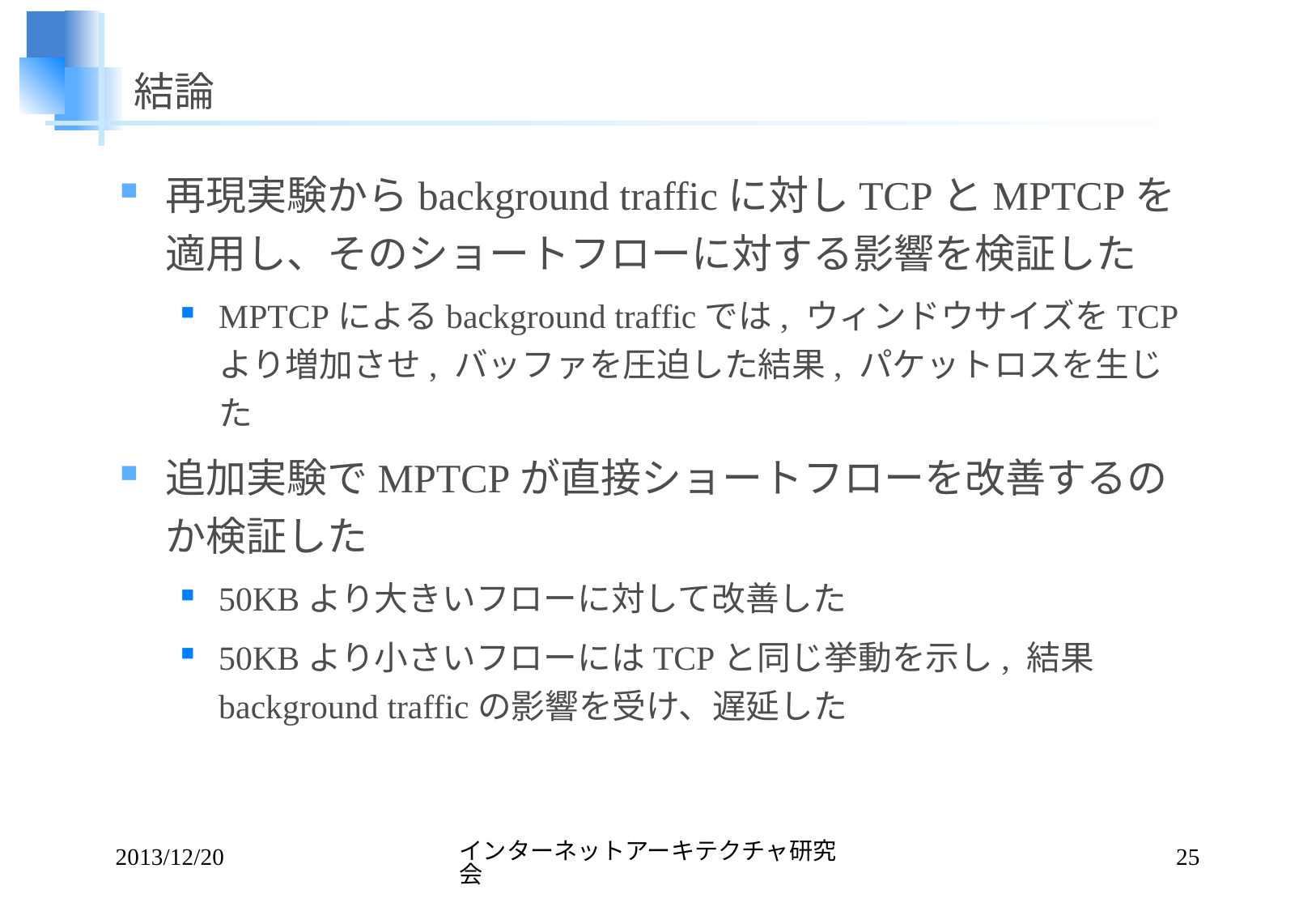

# 結論
再現実験からbackground trafficに対しTCPとMPTCPを適用し、そのショートフローに対する影響を検証した
MPTCPによるbackground trafficでは, ウィンドウサイズをTCPより増加させ, バッファを圧迫した結果, パケットロスを生じた
追加実験でMPTCPが直接ショートフローを改善するのか検証した
50KBより大きいフローに対して改善した
50KBより小さいフローにはTCPと同じ挙動を示し, 結果background trafficの影響を受け、遅延した
2013/12/20
インターネットアーキテクチャ研究会
25